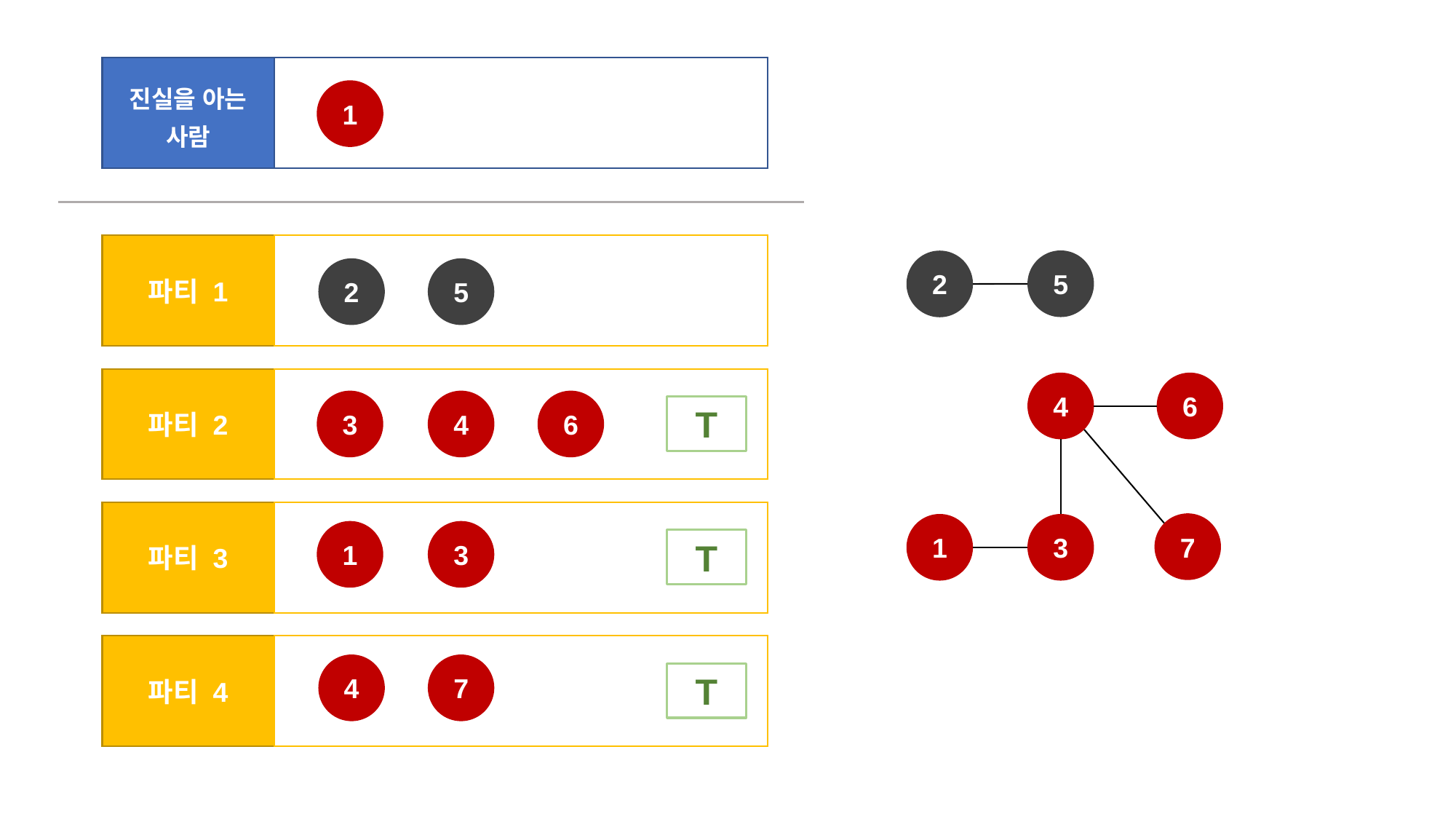

진실을 아는 사람

1
파티 1

5
2
2
5
파티 2

4
6
3
4
6
T
파티 3

7
1
3
1
3
T
파티 4

4
7
T